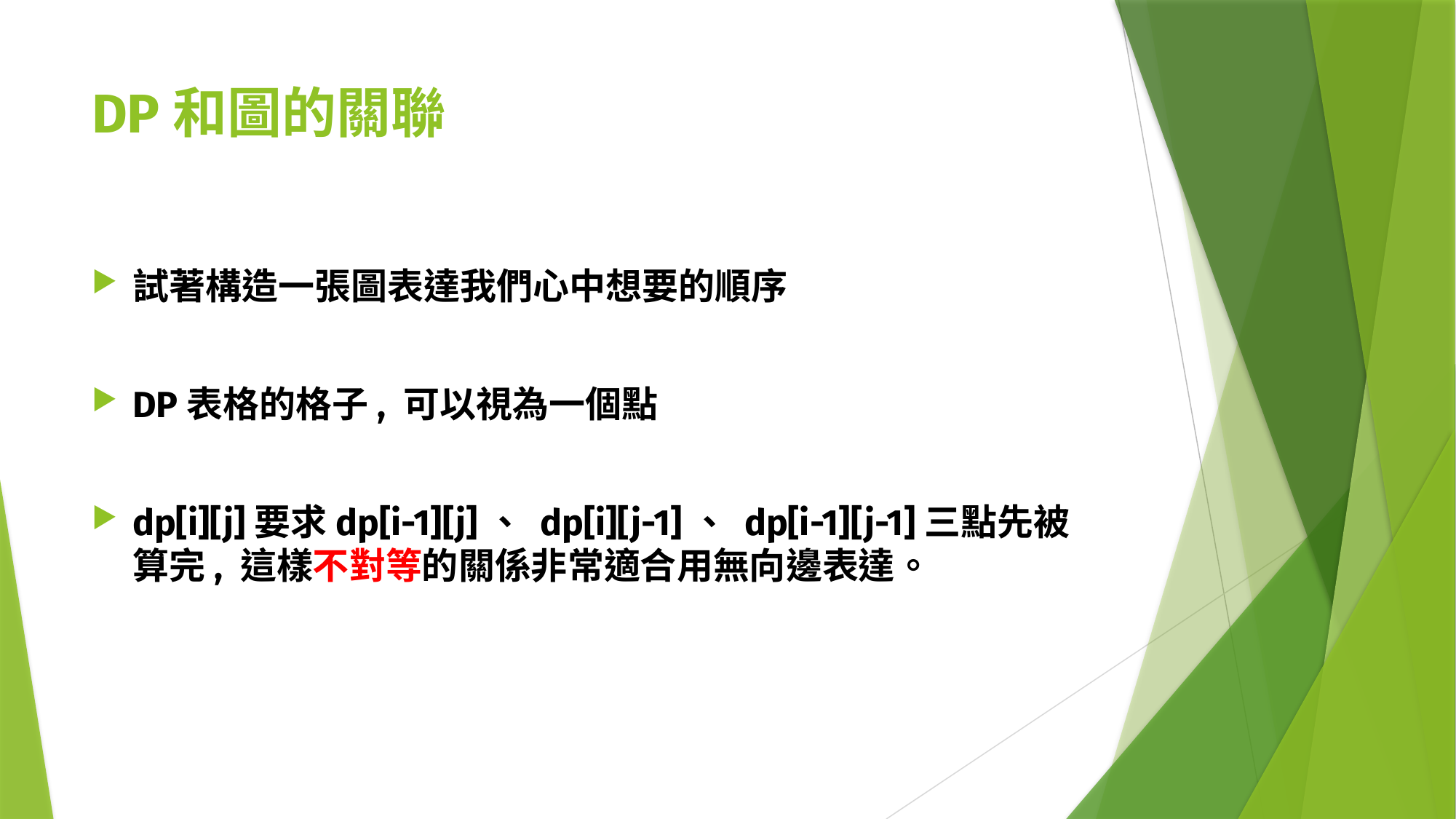

# DP和圖的關聯
試著構造一張圖表達我們心中想要的順序

DP表格的格子, 可以視為一個點

dp[i][j]要求dp[i-1][j]、 dp[i][j-1]、 dp[i-1][j-1]三點先被算完, 這樣不對等的關係非常適合用無向邊表達。